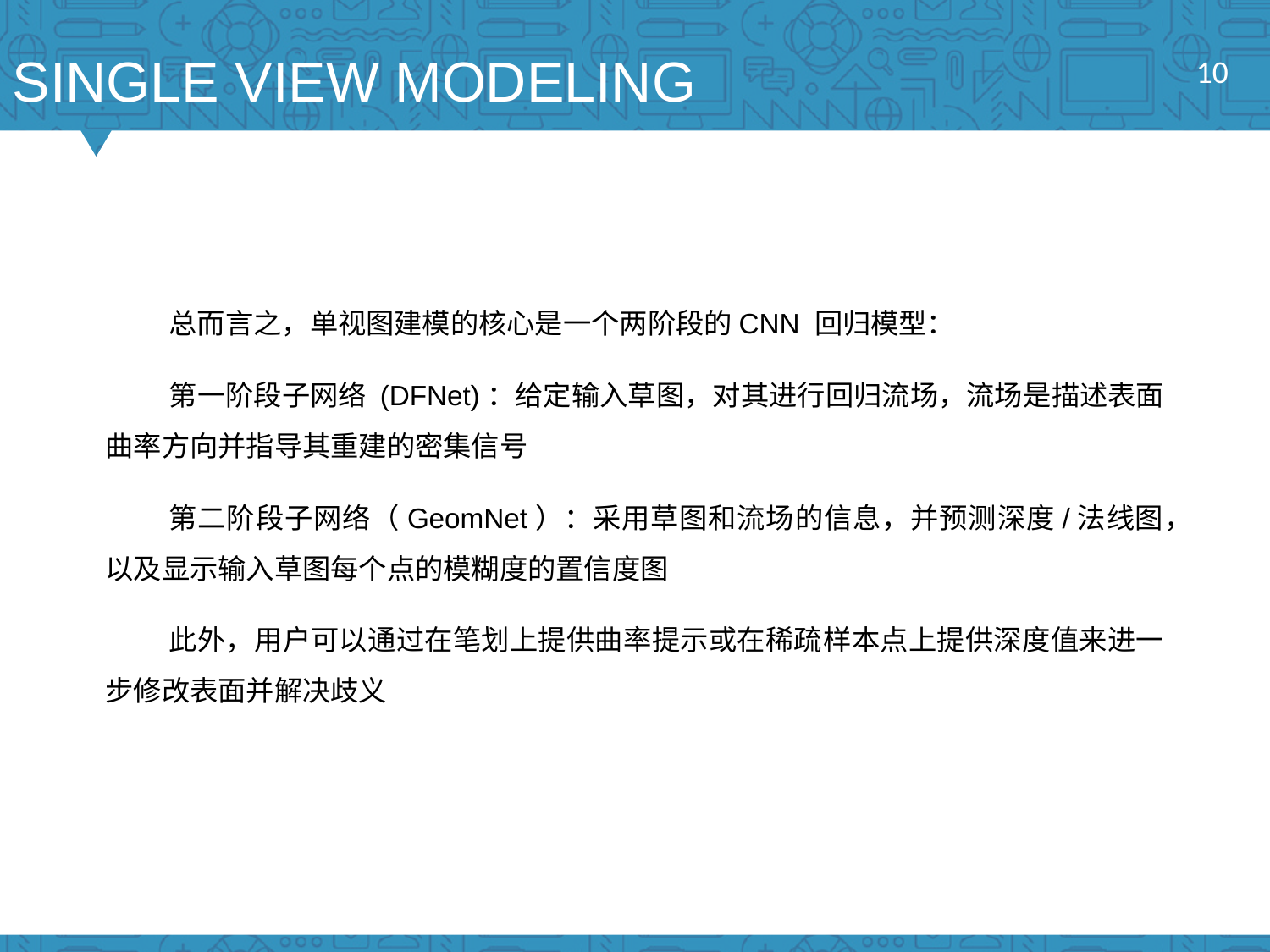

SINGLE VIEW MODELING
10
总而言之，单视图建模的核心是一个两阶段的CNN 回归模型：
第一阶段子网络 (DFNet)：给定输入草图，对其进行回归流场，流场是描述表面曲率方向并指导其重建的密集信号
第二阶段子网络（GeomNet）：采用草图和流场的信息，并预测深度/法线图，以及显示输入草图每个点的模糊度的置信度图
此外，用户可以通过在笔划上提供曲率提示或在稀疏样本点上提供深度值来进一步修改表面并解决歧义